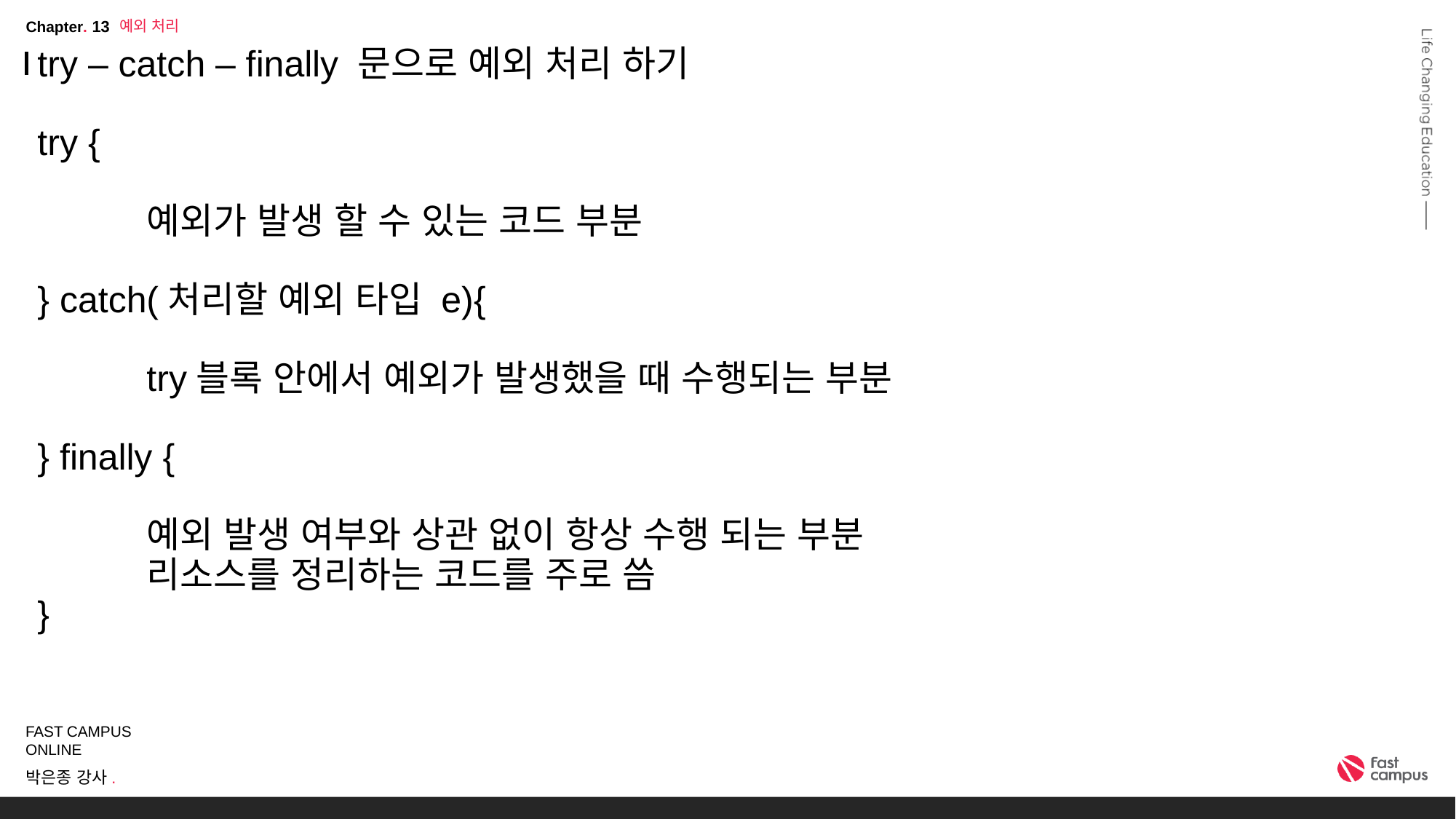

예외 처리
13
# try – catch – finally 문으로 예외 처리 하기 try { 예외가 발생 할 수 있는 코드 부분 } catch(처리할 예외 타입 e){ try블록 안에서 예외가 발생했을 때 수행되는 부분 } finally { 예외 발생 여부와 상관 없이 항상 수행 되는 부분 리소스를 정리하는 코드를 주로 씀 }